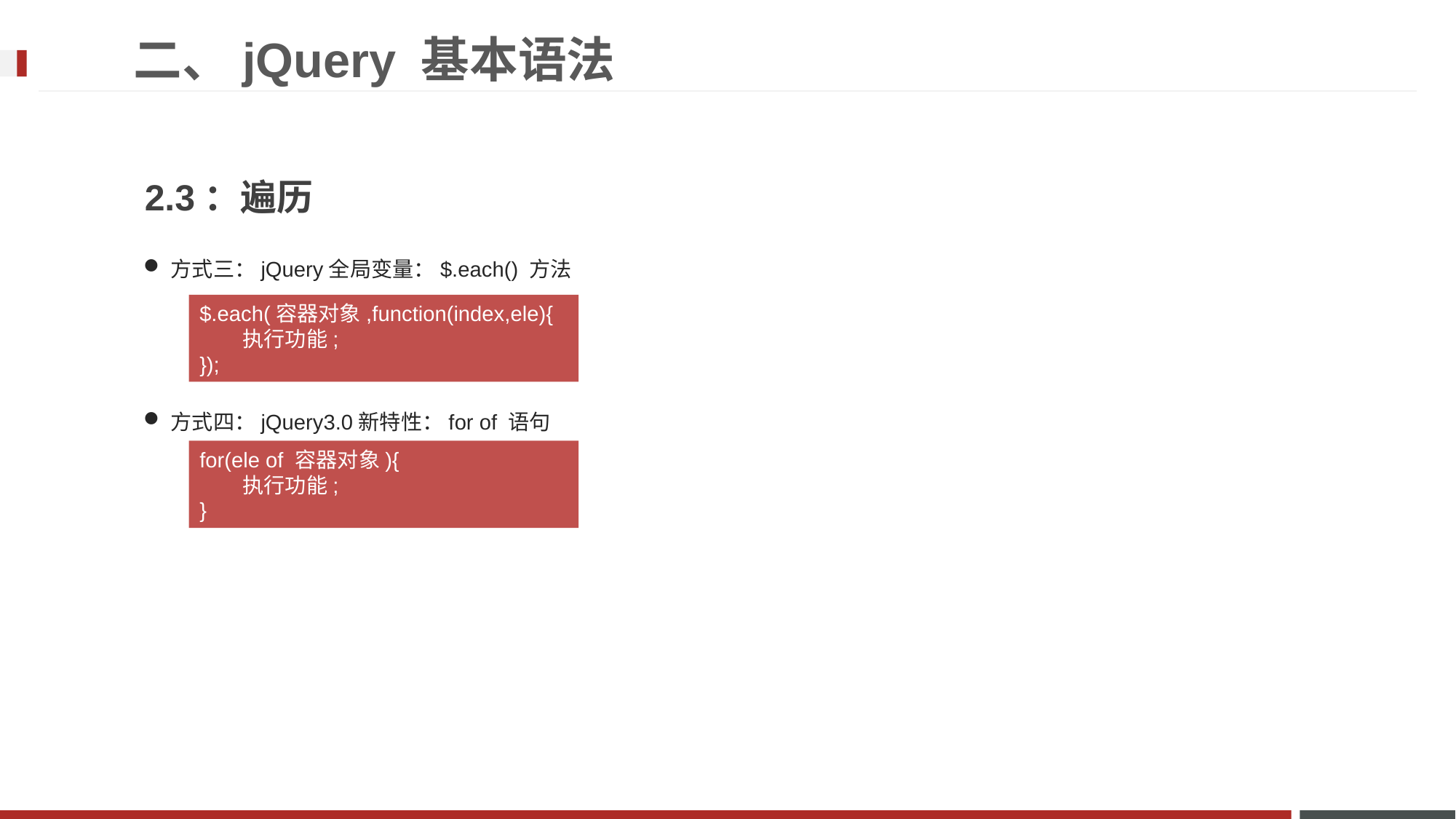

二、jQuery 基本语法
2.3：遍历
方式三：jQuery全局变量：$.each() 方法

方式四：jQuery3.0新特性：for of 语句
$.each(容器对象,function(index,ele){
        执行功能;
});
for(ele of 容器对象){
        执行功能;
}